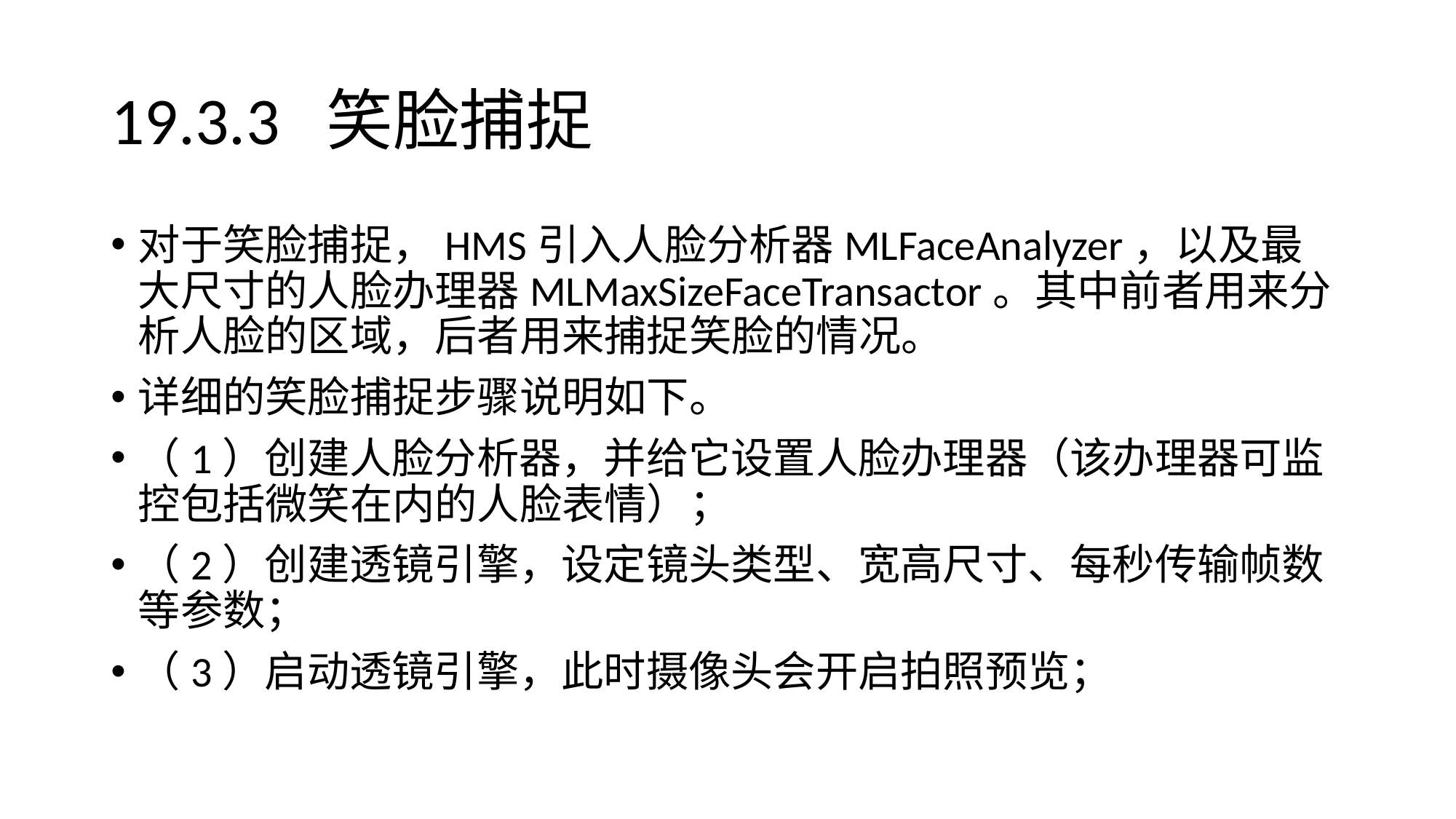

# 19.3.3  笑脸捕捉
对于笑脸捕捉，HMS引入人脸分析器MLFaceAnalyzer，以及最大尺寸的人脸办理器MLMaxSizeFaceTransactor。其中前者用来分析人脸的区域，后者用来捕捉笑脸的情况。
详细的笑脸捕捉步骤说明如下。
（1）创建人脸分析器，并给它设置人脸办理器（该办理器可监控包括微笑在内的人脸表情）；
（2）创建透镜引擎，设定镜头类型、宽高尺寸、每秒传输帧数等参数；
（3）启动透镜引擎，此时摄像头会开启拍照预览；